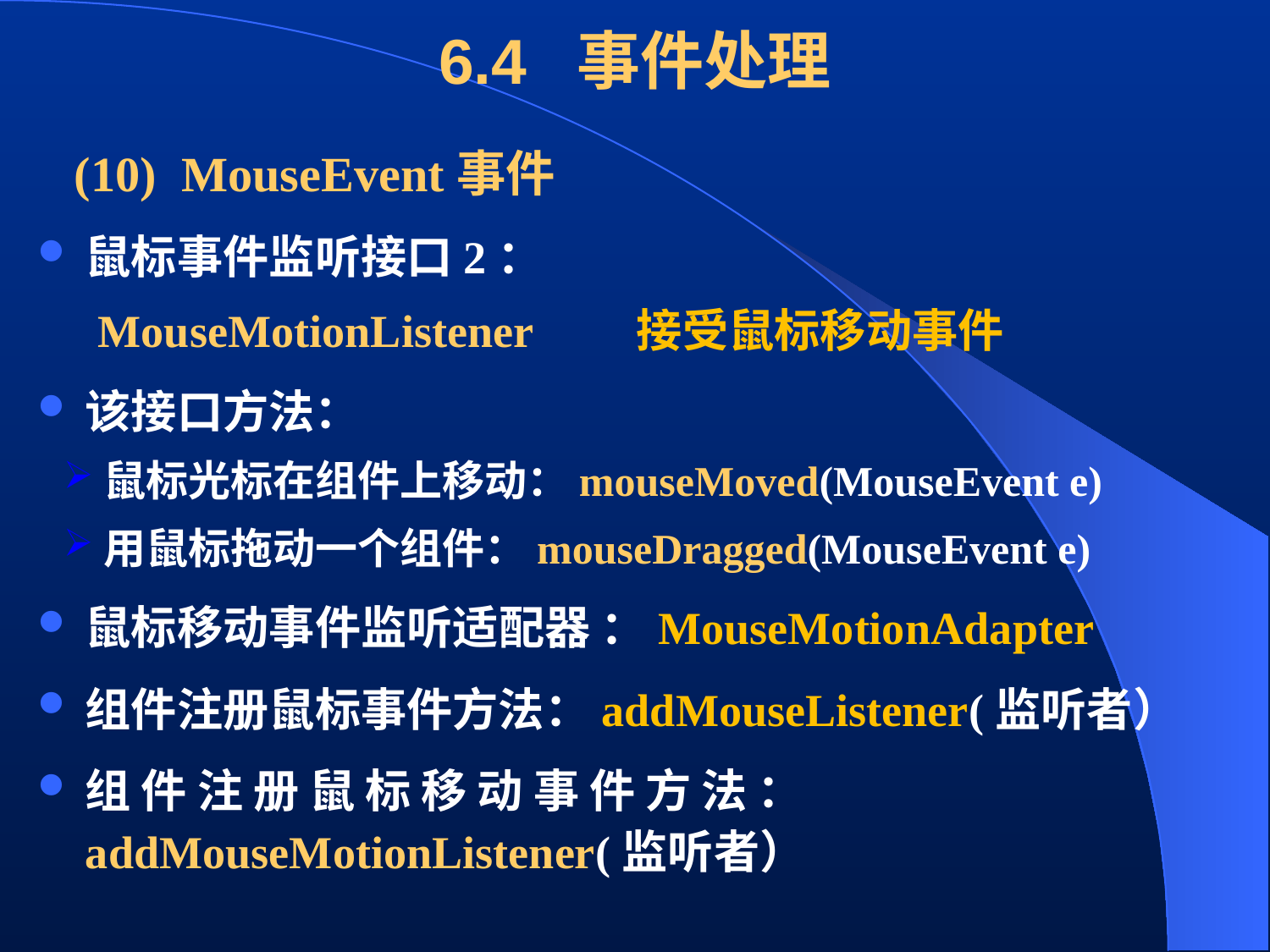

# 6.4  事件处理
   (10)  MouseEvent事件
鼠标事件监听接口2：
   MouseMotionListener        接受鼠标移动事件
该接口方法：
鼠标光标在组件上移动：mouseMoved(MouseEvent e)
用鼠标拖动一个组件：mouseDragged(MouseEvent e)
鼠标移动事件监听适配器 ：MouseMotionAdapter
组件注册鼠标事件方法：addMouseListener(监听者）
组件注册鼠标移动事件方法：                      addMouseMotionListener(监听者）